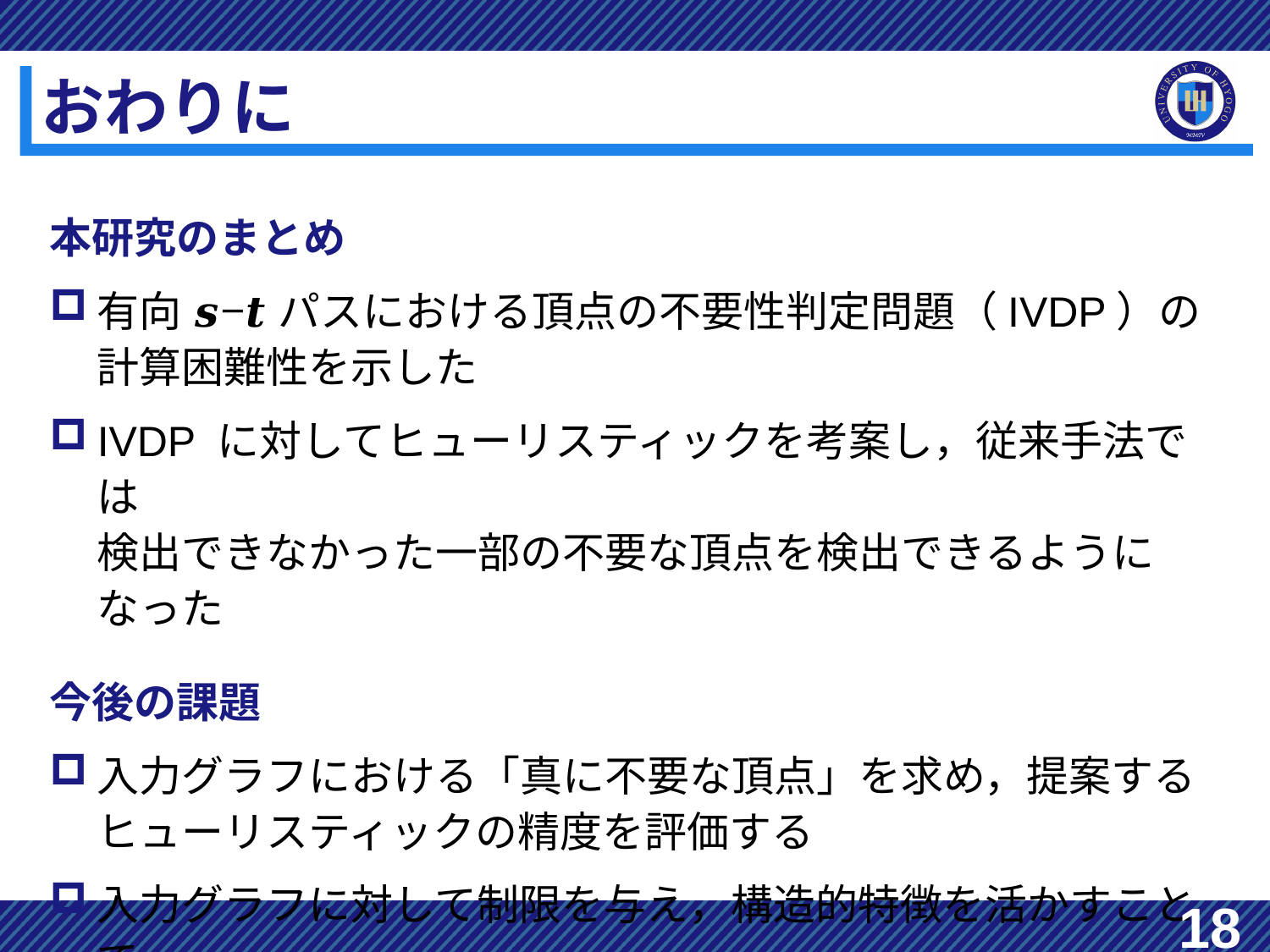

# おわりに
本研究のまとめ
有向 𝒔−𝒕 パスにおける頂点の不要性判定問題（IVDP）の
計算困難性を示した
IVDP に対してヒューリスティックを考案し，従来手法では
検出できなかった一部の不要な頂点を検出できるようになった
今後の課題
入力グラフにおける「真に不要な頂点」を求め，提案する
ヒューリスティックの精度を評価する
入力グラフに対して制限を与え，構造的特徴を活かすことで
より強力かつ効率的なヒューリスティックの設計を目指す
18